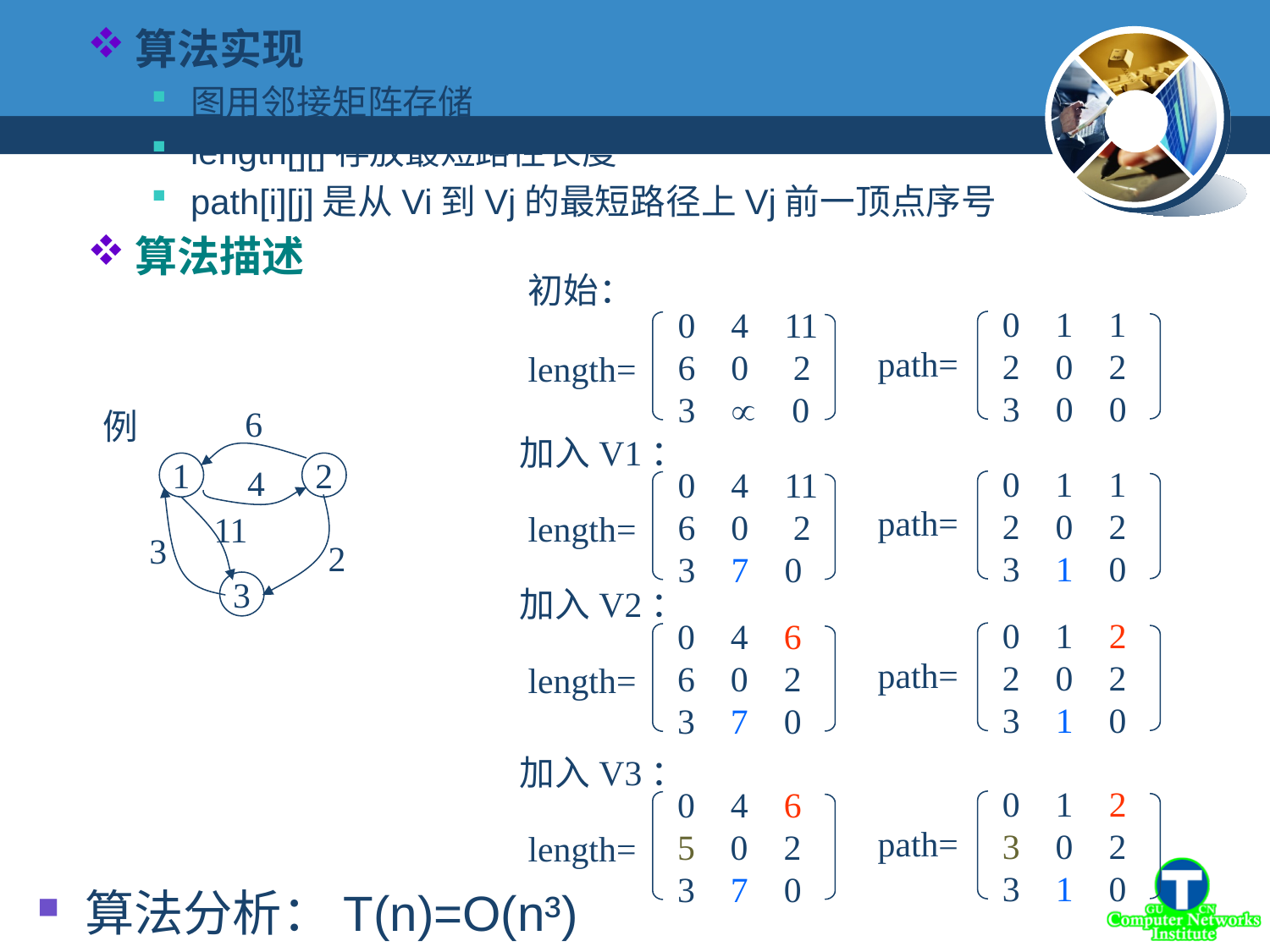

算法实现
图用邻接矩阵存储
length[][]存放最短路径长度
path[i][j]是从Vi到Vj的最短路径上Vj前一顶点序号
算法描述
初始：
0    1    1
2    0    2
3    0    0

path=
0    4    11
6    0     2
3    ∝    0

length=
6

1
2
4

11
3
2
3
例
加入V1：
0    1    1
2    0    2
3    1    0

path=
0    4    11
6    0     2
3    7    0

length=
加入V2：
0    1    2
2    0    2
3    1    0

path=
0    4    6
6    0    2
3    7    0

length=
加入V3：
0    1    2
3    0    2
3    1    0

path=
0    4    6
5    0    2
3    7    0

length=
208
算法分析：T(n)=O(n³)